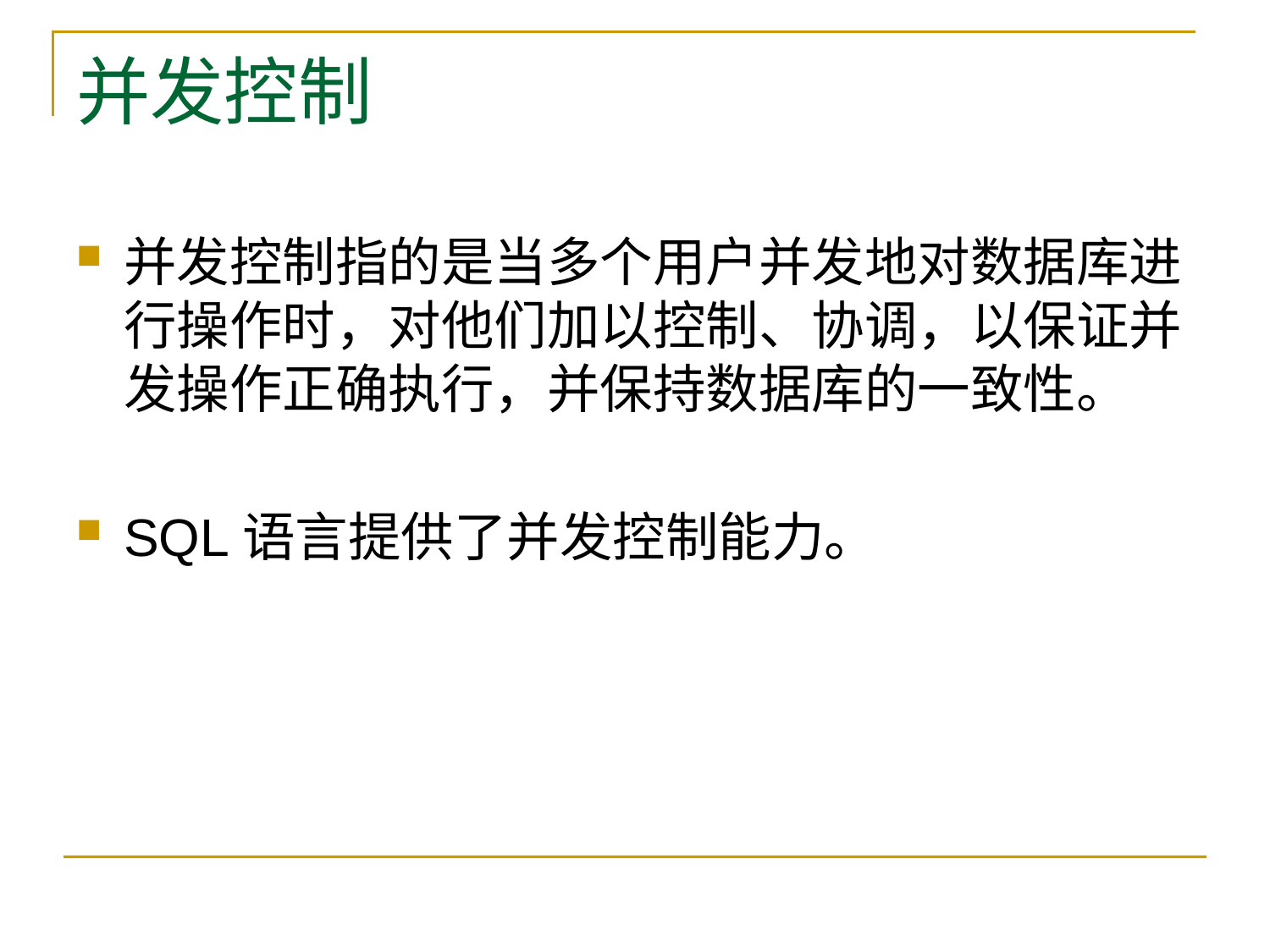

# 并发控制
并发控制指的是当多个用户并发地对数据库进行操作时，对他们加以控制、协调，以保证并发操作正确执行，并保持数据库的一致性。

SQL语言提供了并发控制能力。